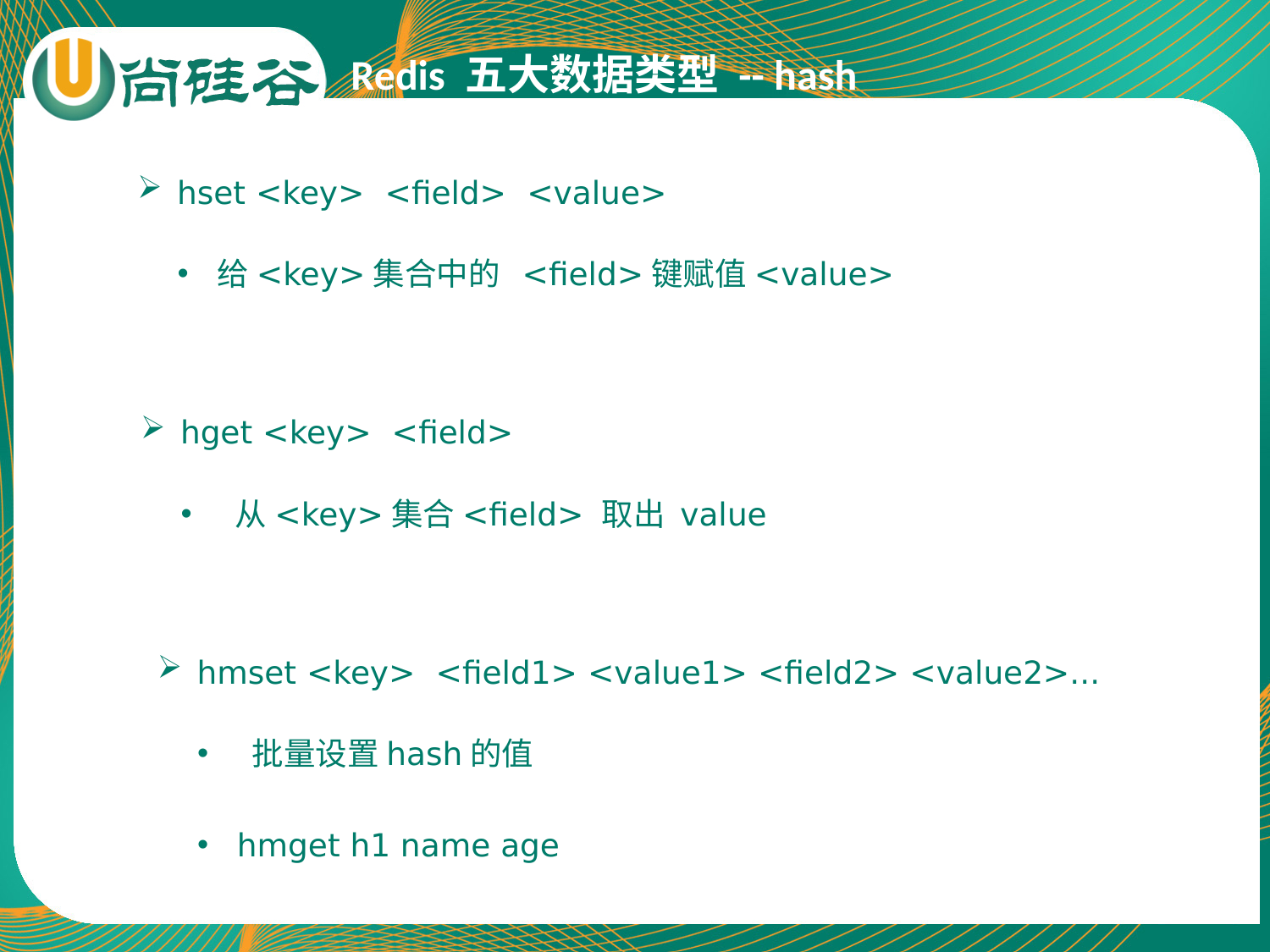

Redis 五大数据类型 -- hash
hset <key>  <field>  <value>
给<key>集合中的  <field>键赋值<value>
hget <key>  <field>
 从<key>集合<field> 取出 value
hmset <key>  <field1> <value1> <field2> <value2>...
 批量设置hash的值

hmget h1 name age